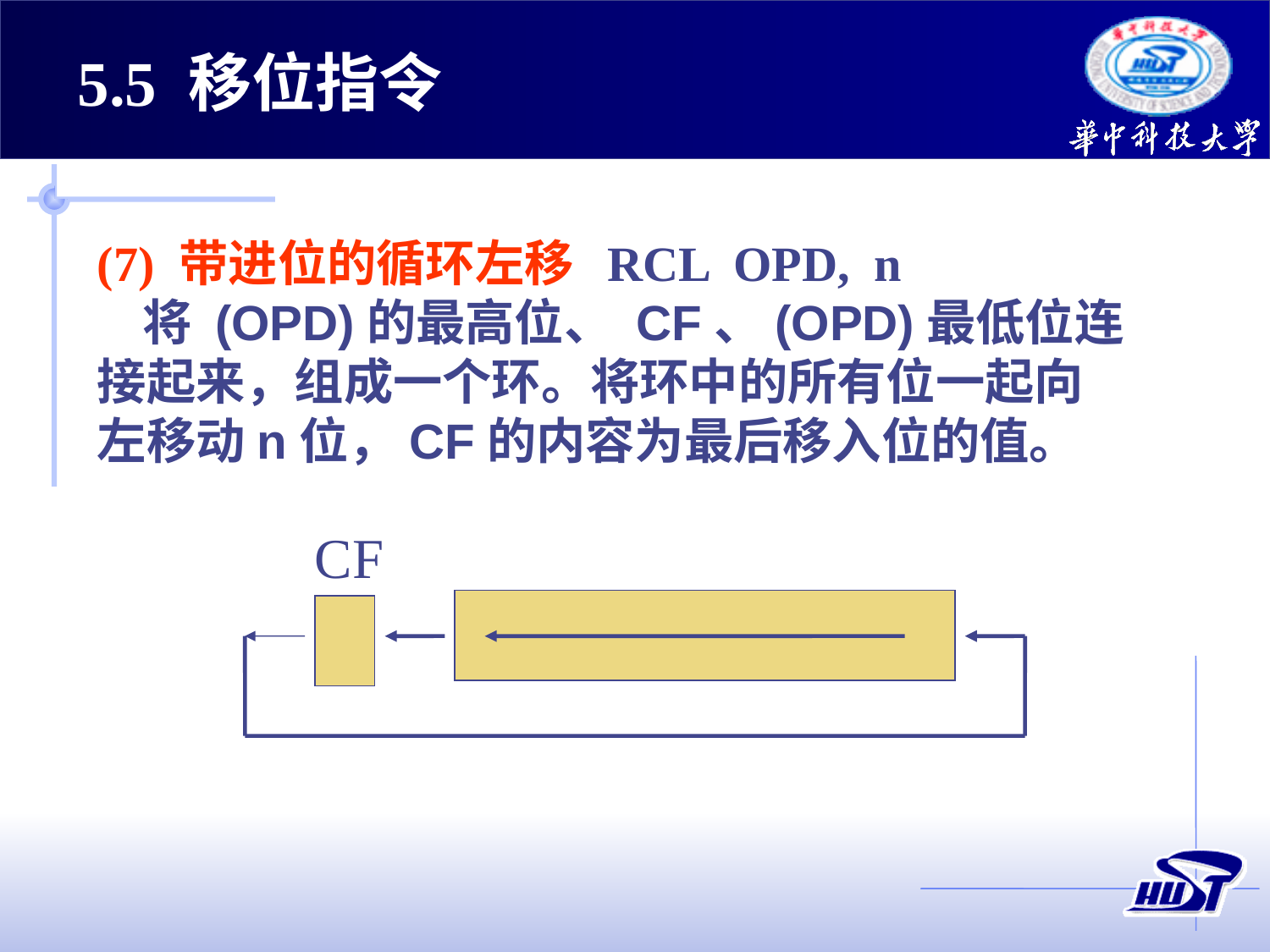

5.5 移位指令
(7) 带进位的循环左移  RCL  OPD,  n
   将 (OPD)的最高位、 CF、(OPD)最低位连接起来，组成一个环。将环中的所有位一起向左移动n位，CF的内容为最后移入位的值。
CF